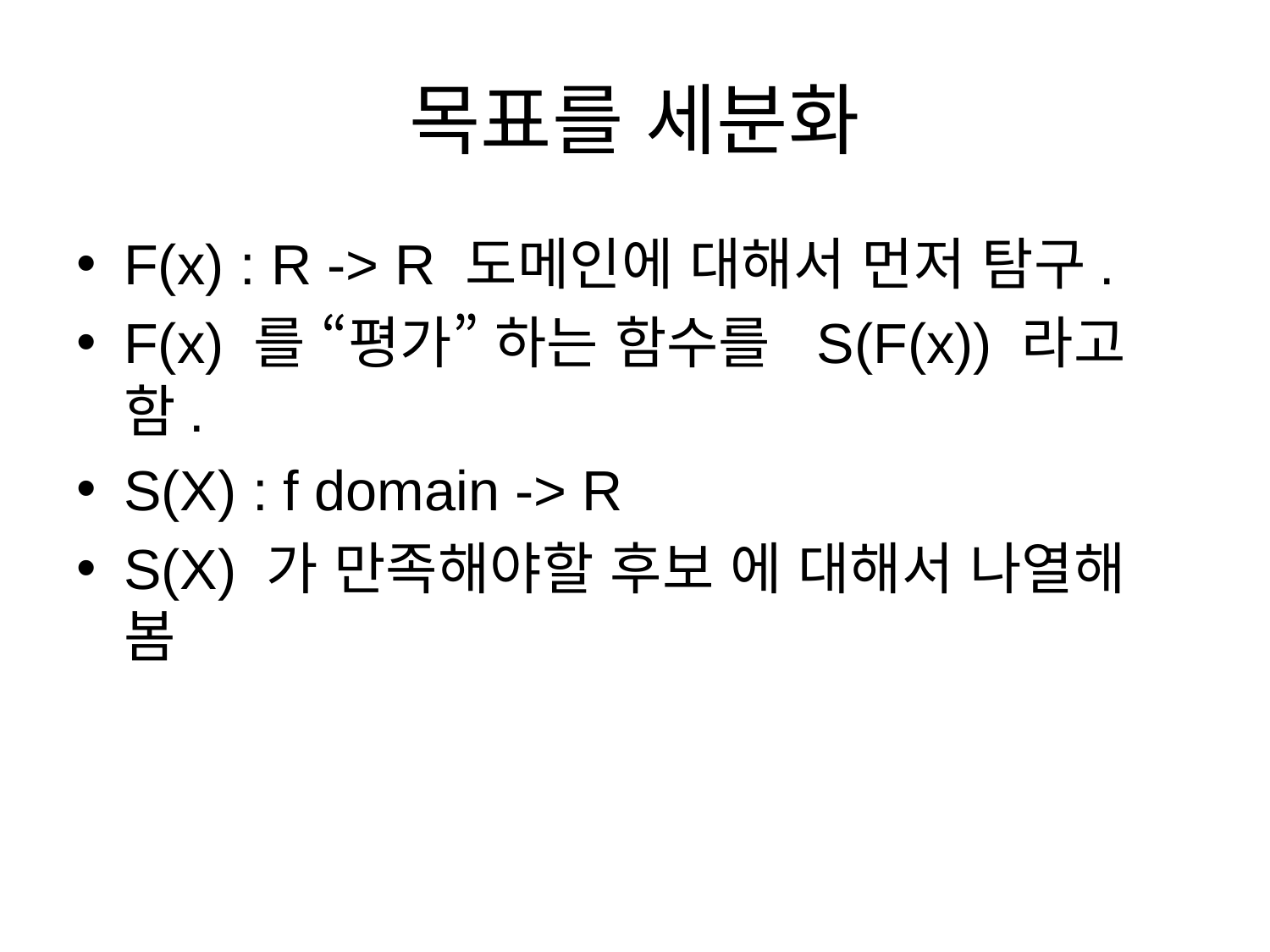

# 목표를 세분화
F(x) : R -> R 도메인에 대해서 먼저 탐구.
F(x) 를 “평가” 하는 함수를  S(F(x)) 라고 함.
S(X) : f domain -> R
S(X) 가 만족해야할 후보 에 대해서 나열해 봄